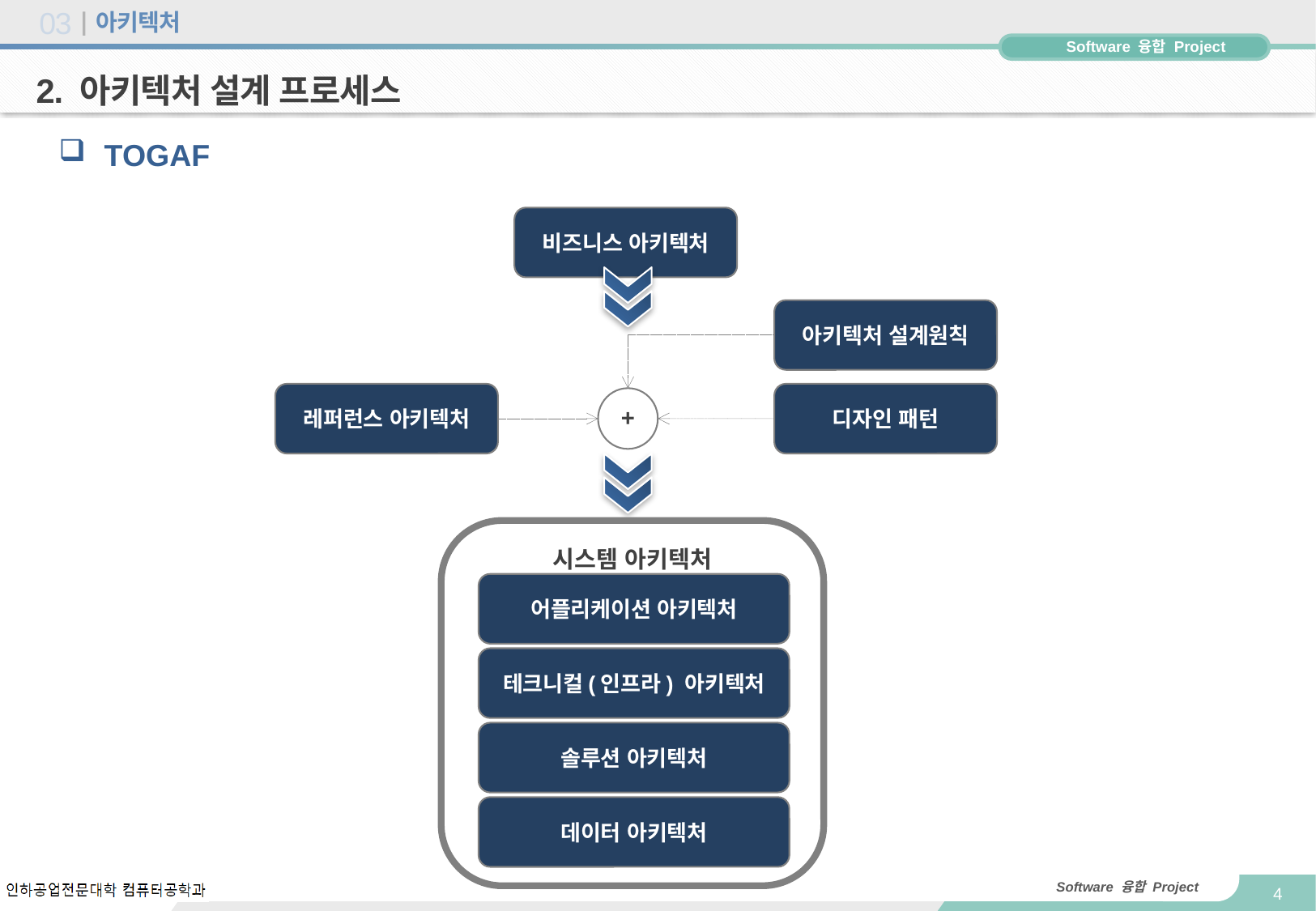

# 아키텍처
03
2. 아키텍처 설계 프로세스
TOGAF
비즈니스 아키텍처

아키텍처 설계원칙
레퍼런스 아키텍처
디자인 패턴
+

시스템 아키텍처
어플리케이션 아키텍처
테크니컬(인프라) 아키텍처
솔루션 아키텍처
데이터 아키텍처